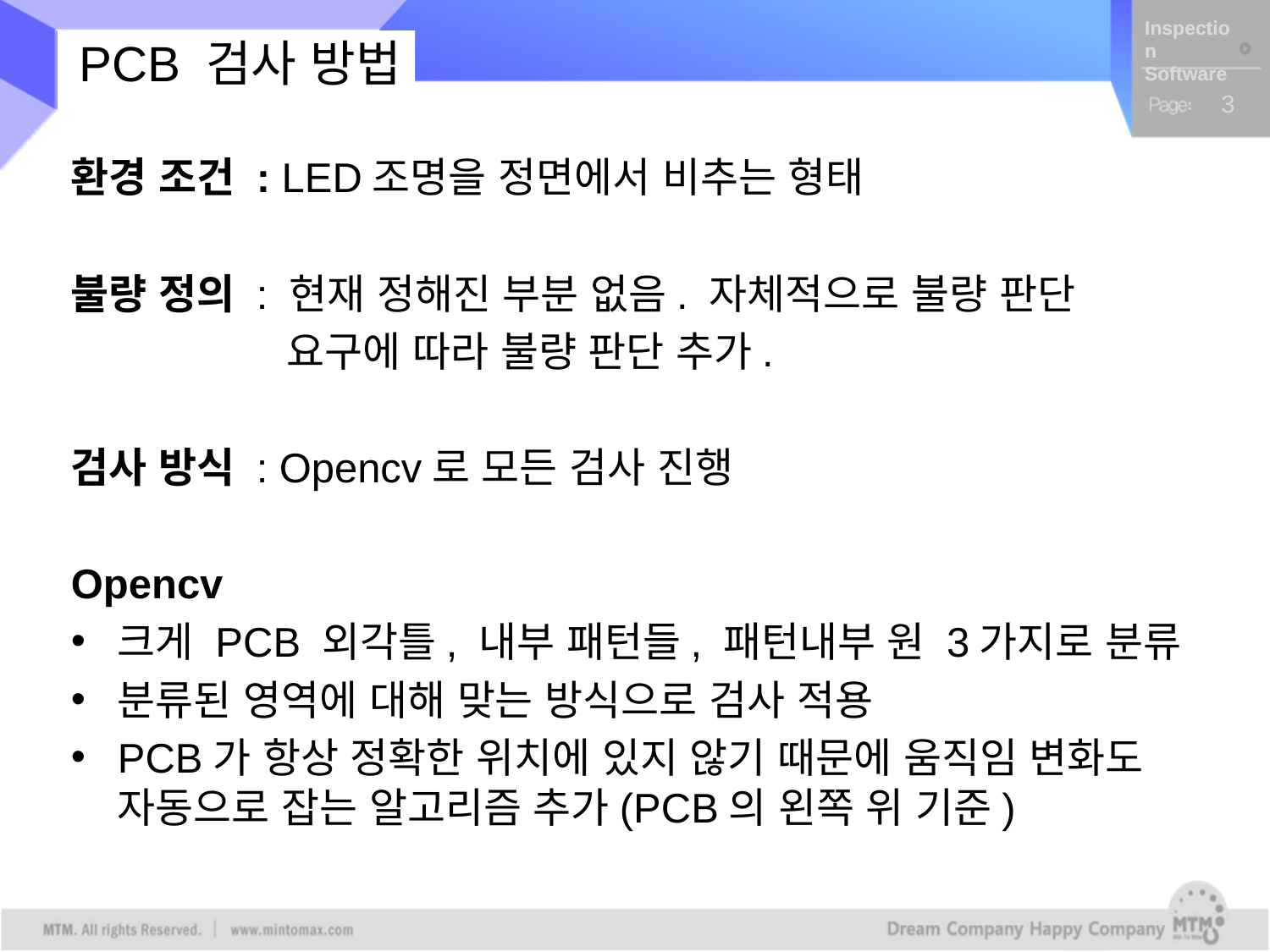

# PCB 검사 방법
환경 조건 : LED조명을 정면에서 비추는 형태

불량 정의 : 현재 정해진 부분 없음. 자체적으로 불량 판단
	       요구에 따라 불량 판단 추가.

검사 방식 : Opencv로 모든 검사 진행

Opencv
크게 PCB 외각틀, 내부 패턴들, 패턴내부 원 3가지로 분류
분류된 영역에 대해 맞는 방식으로 검사 적용
PCB가 항상 정확한 위치에 있지 않기 때문에 움직임 변화도 자동으로 잡는 알고리즘 추가(PCB의 왼쪽 위 기준)